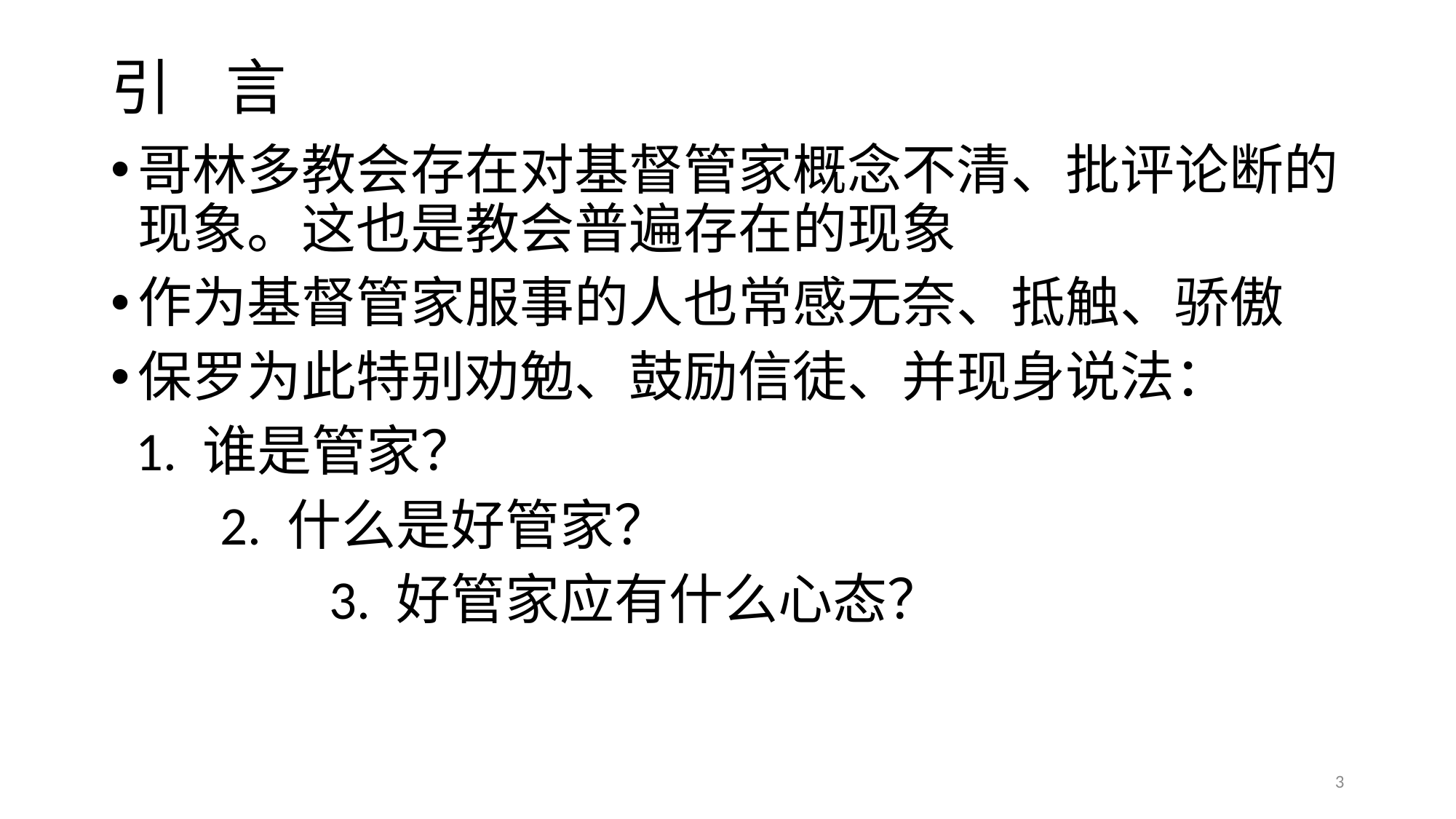

# 引    言
哥林多教会存在对基督管家概念不清、批评论断的现象。这也是教会普遍存在的现象
作为基督管家服事的人也常感无奈、抵触、骄傲
保罗为此特别劝勉、鼓励信徒、并现身说法：
  1. 谁是管家？
	2. 什么是好管家？
		3. 好管家应有什么心态？
3